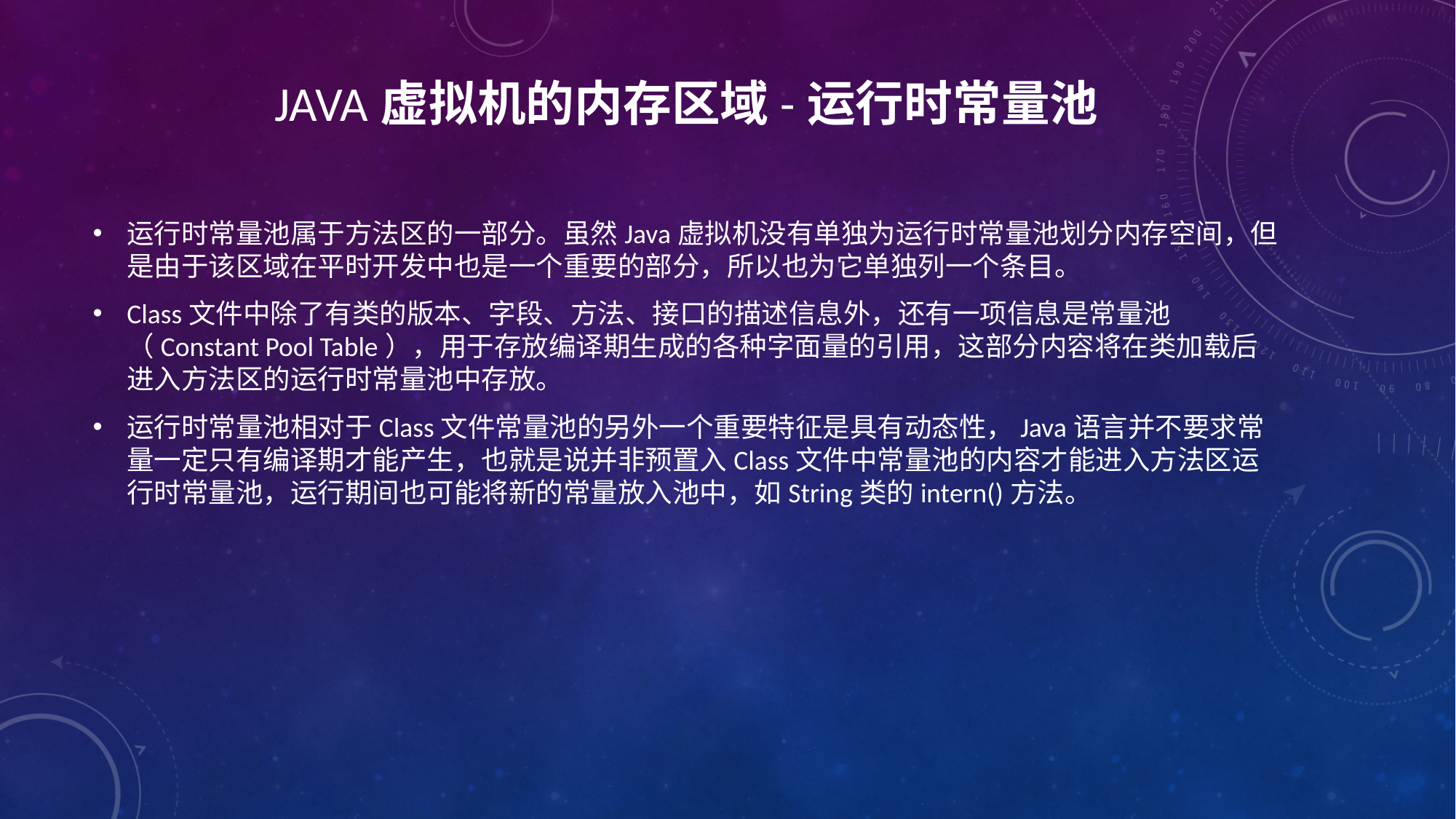

# Java虚拟机的内存区域-运行时常量池

运行时常量池属于方法区的一部分。虽然Java虚拟机没有单独为运行时常量池划分内存空间，但是由于该区域在平时开发中也是一个重要的部分，所以也为它单独列一个条目。
Class文件中除了有类的版本、字段、方法、接口的描述信息外，还有一项信息是常量池（Constant Pool Table），用于存放编译期生成的各种字面量的引用，这部分内容将在类加载后进入方法区的运行时常量池中存放。
运行时常量池相对于Class文件常量池的另外一个重要特征是具有动态性，Java语言并不要求常量一定只有编译期才能产生，也就是说并非预置入Class文件中常量池的内容才能进入方法区运行时常量池，运行期间也可能将新的常量放入池中，如String类的intern()方法。